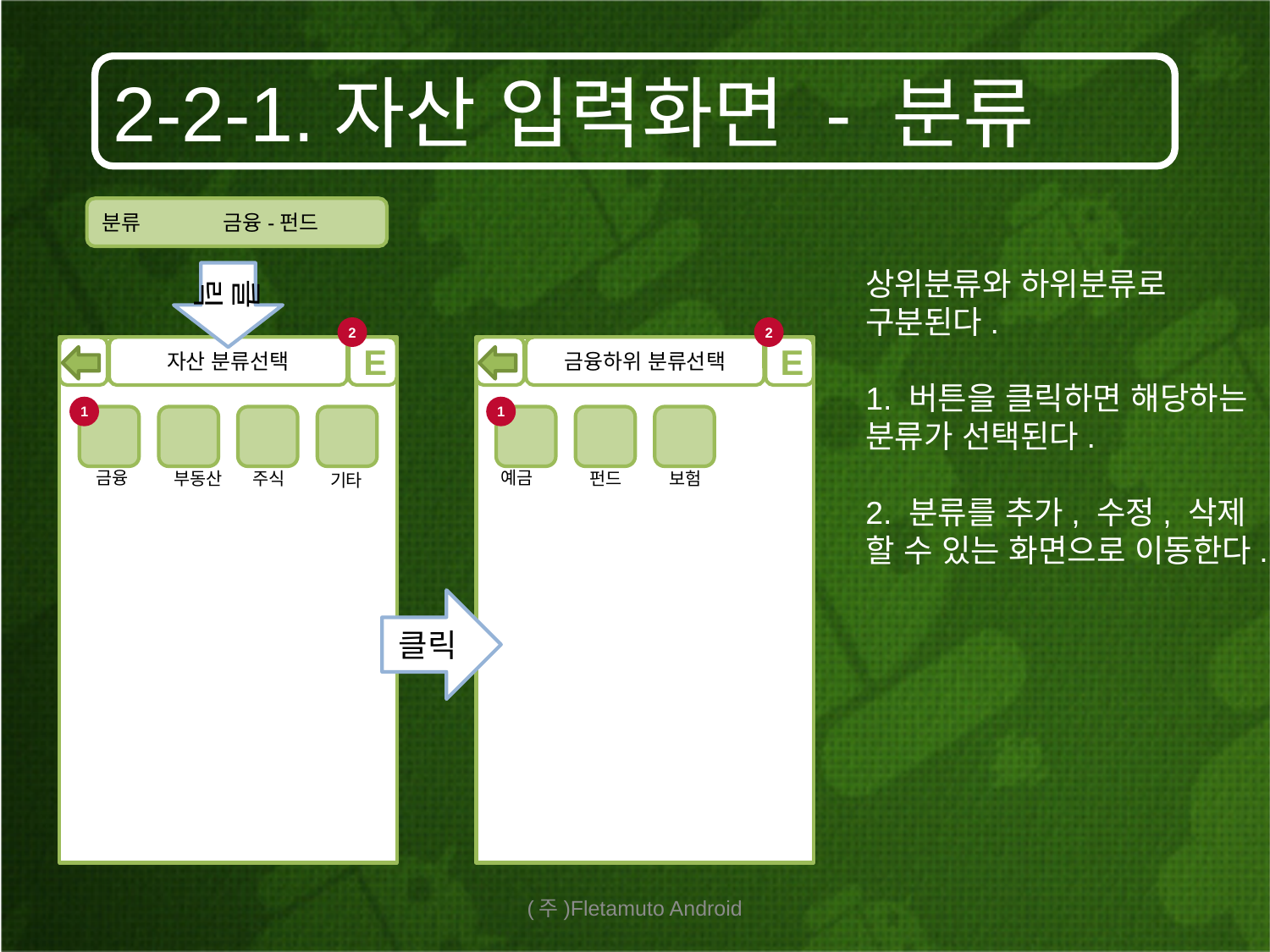

2-2-1.자산 입력화면 - 분류
분류              금융-펀드
클릭
상위분류와 하위분류로 구분된다.

1. 버튼을 클릭하면 해당하는 분류가 선택된다.

2. 분류를 추가, 수정, 삭제 할 수 있는 화면으로 이동한다.

2
2

자산 분류선택
E

금융하위 분류선택
E

1
1

금융
예금
주식
보험
부동산
펀드
기타
클릭
(주)Fletamuto Android